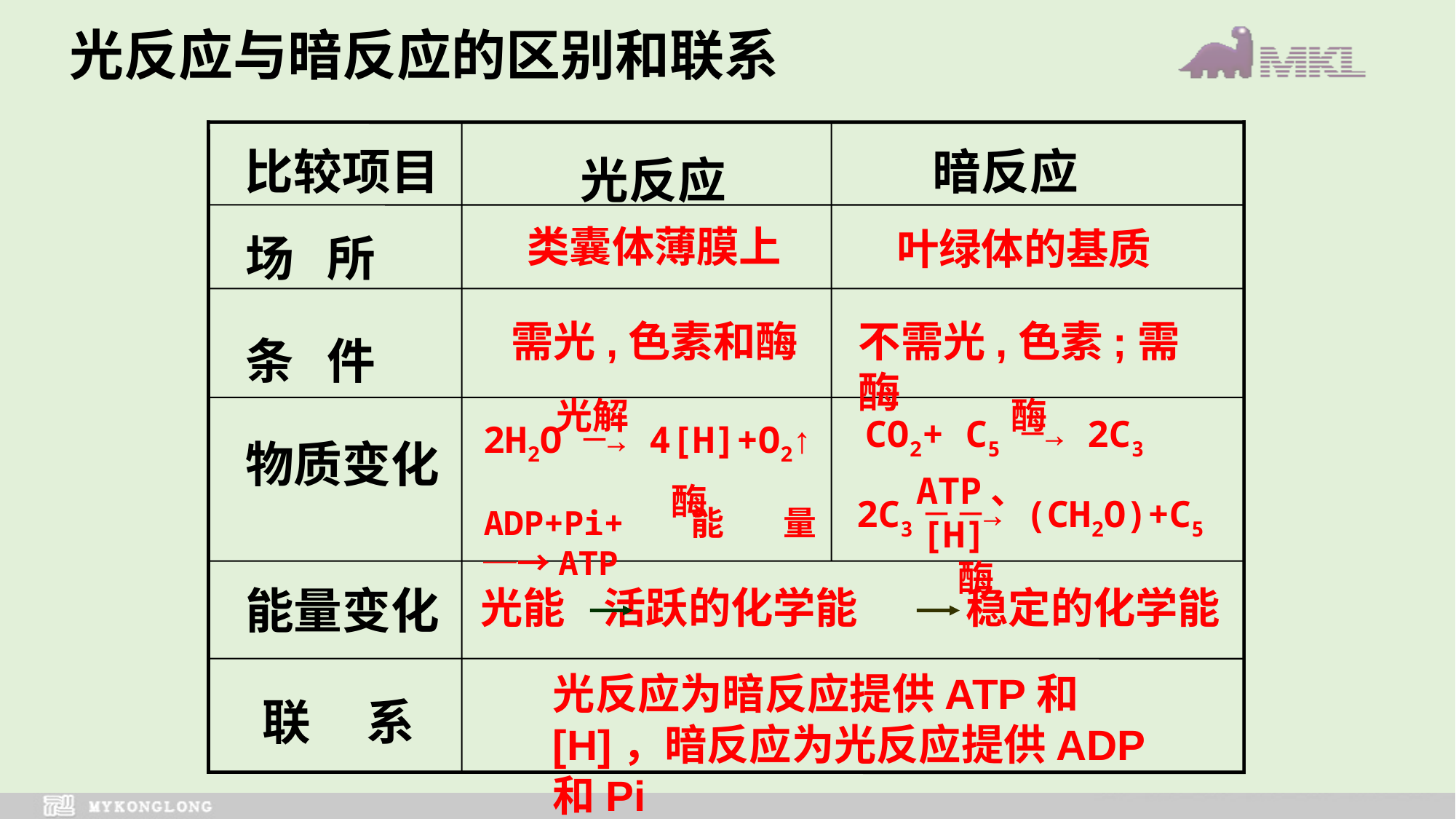

光反应与暗反应的区别和联系

比较项目
场   所
暗反应
光反应
条   件
物质变化
能量变化
联     系
类囊体薄膜上
叶绿体的基质
需光,色素和酶
不需光,色素;需酶
光解
2H2O ─→ 4[H]+O2↑
酶
CO2+ C5 ─→ 2C3
ATP、[H]   酶
2C3 ─ ─→ (CH2O)+C5
酶
ADP+Pi+能量─→ATP
光能    活跃的化学能
稳定的化学能

光反应为暗反应提供ATP和[H]，暗反应为光反应提供ADP和Pi